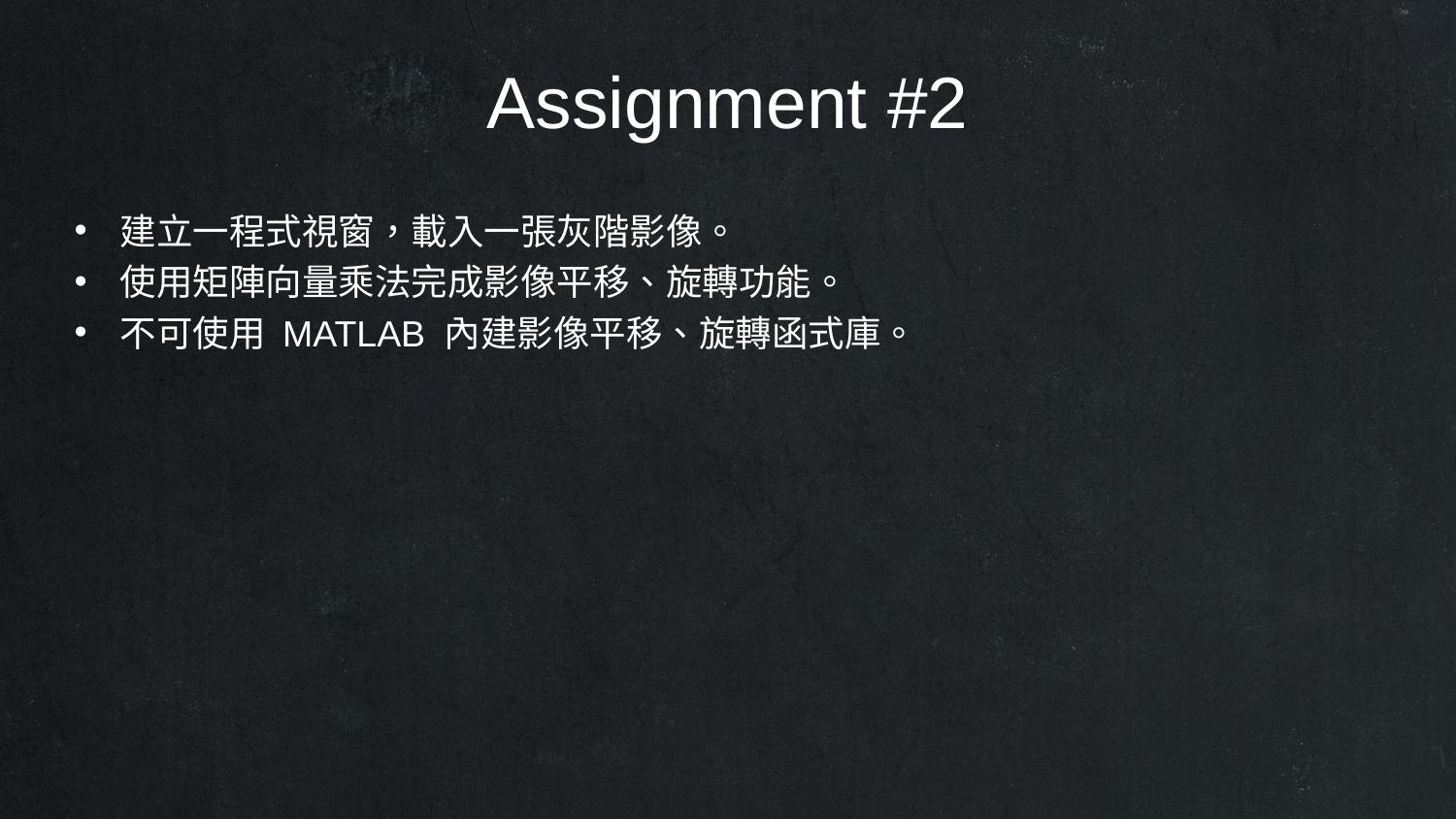

Assignment #2
建立一程式視窗，載入一張灰階影像。
使用矩陣向量乘法完成影像平移、旋轉功能。
不可使用 MATLAB 內建影像平移、旋轉函式庫。